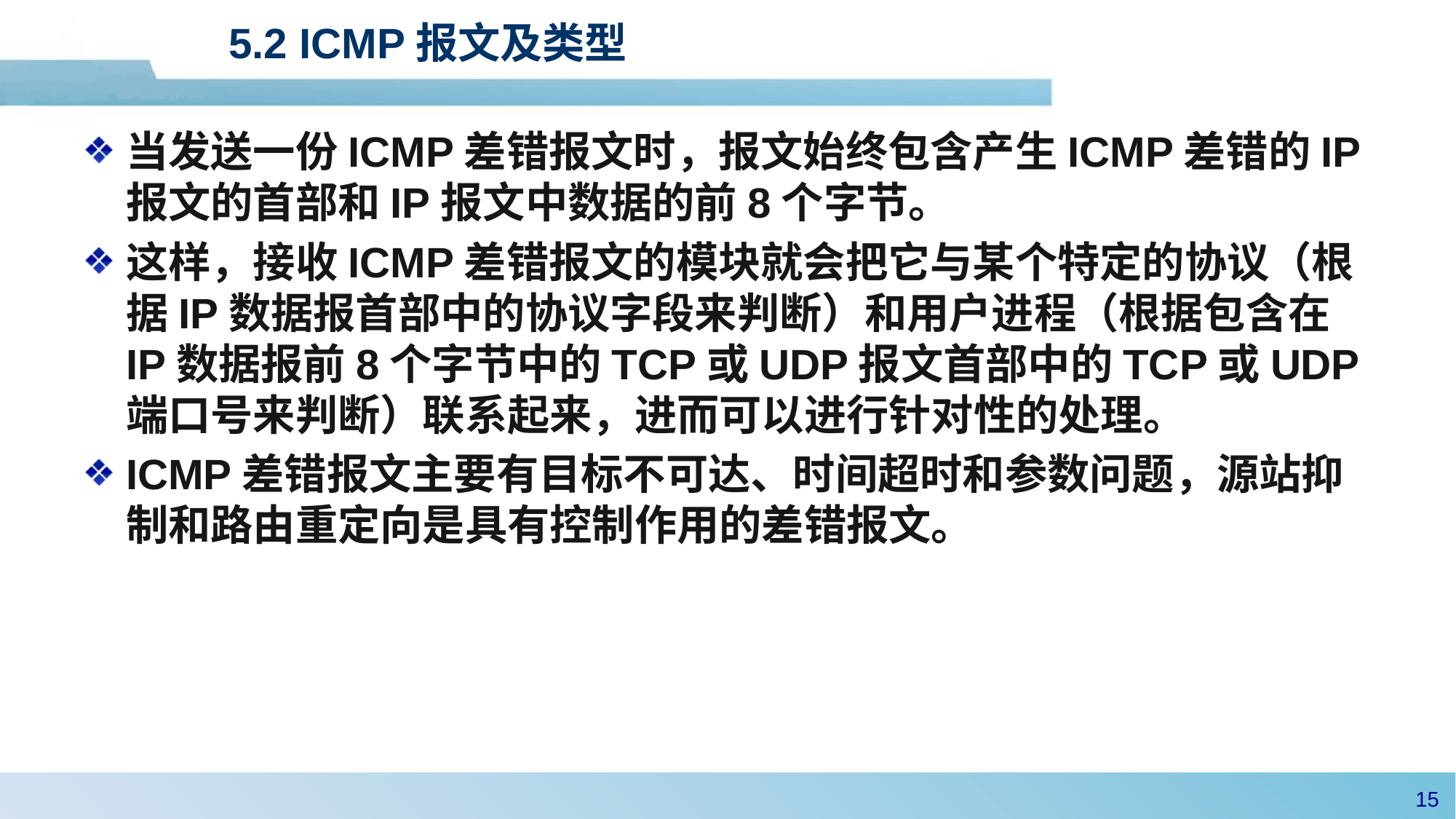

5.2 ICMP报文及类型
当发送一份ICMP差错报文时，报文始终包含产生ICMP差错的IP报文的首部和IP报文中数据的前8个字节。
这样，接收ICMP差错报文的模块就会把它与某个特定的协议（根据IP数据报首部中的协议字段来判断）和用户进程（根据包含在IP数据报前8个字节中的TCP或UDP报文首部中的TCP或UDP端口号来判断）联系起来，进而可以进行针对性的处理。
ICMP差错报文主要有目标不可达、时间超时和参数问题，源站抑制和路由重定向是具有控制作用的差错报文。
15